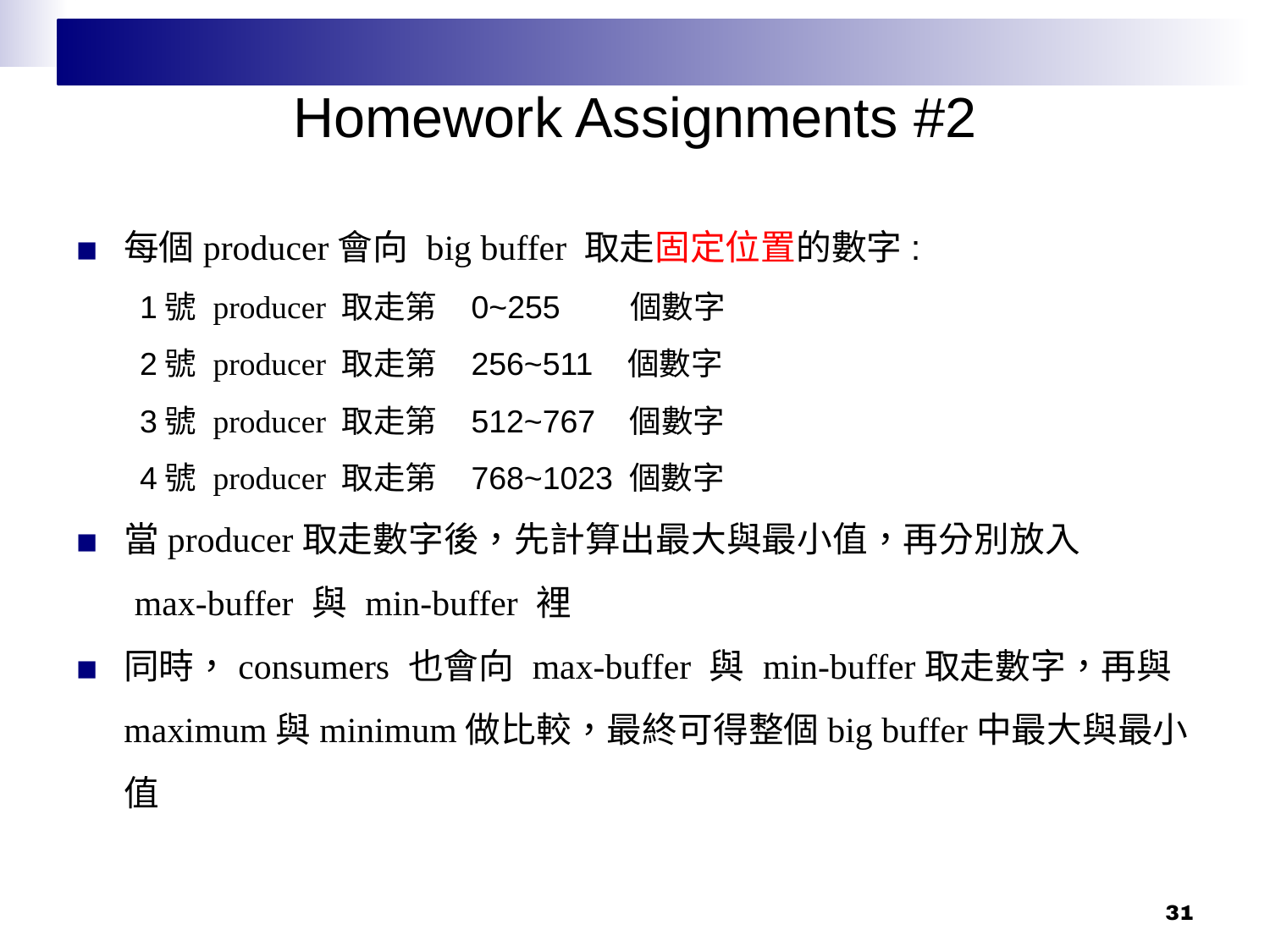

# Homework Assignments #2
每個producer會向 big buffer 取走固定位置的數字:
1號 producer 取走第   0~255       個數字
2號 producer 取走第   256~511   個數字
3號 producer 取走第   512~767   個數字
4號 producer 取走第   768~1023 個數字
當producer取走數字後，先計算出最大與最小值，再分別放入
      max-buffer 與 min-buffer 裡
同時，consumers 也會向 max-buffer 與 min-buffer取走數字，再與maximum與minimum做比較，最終可得整個big buffer中最大與最小值
31